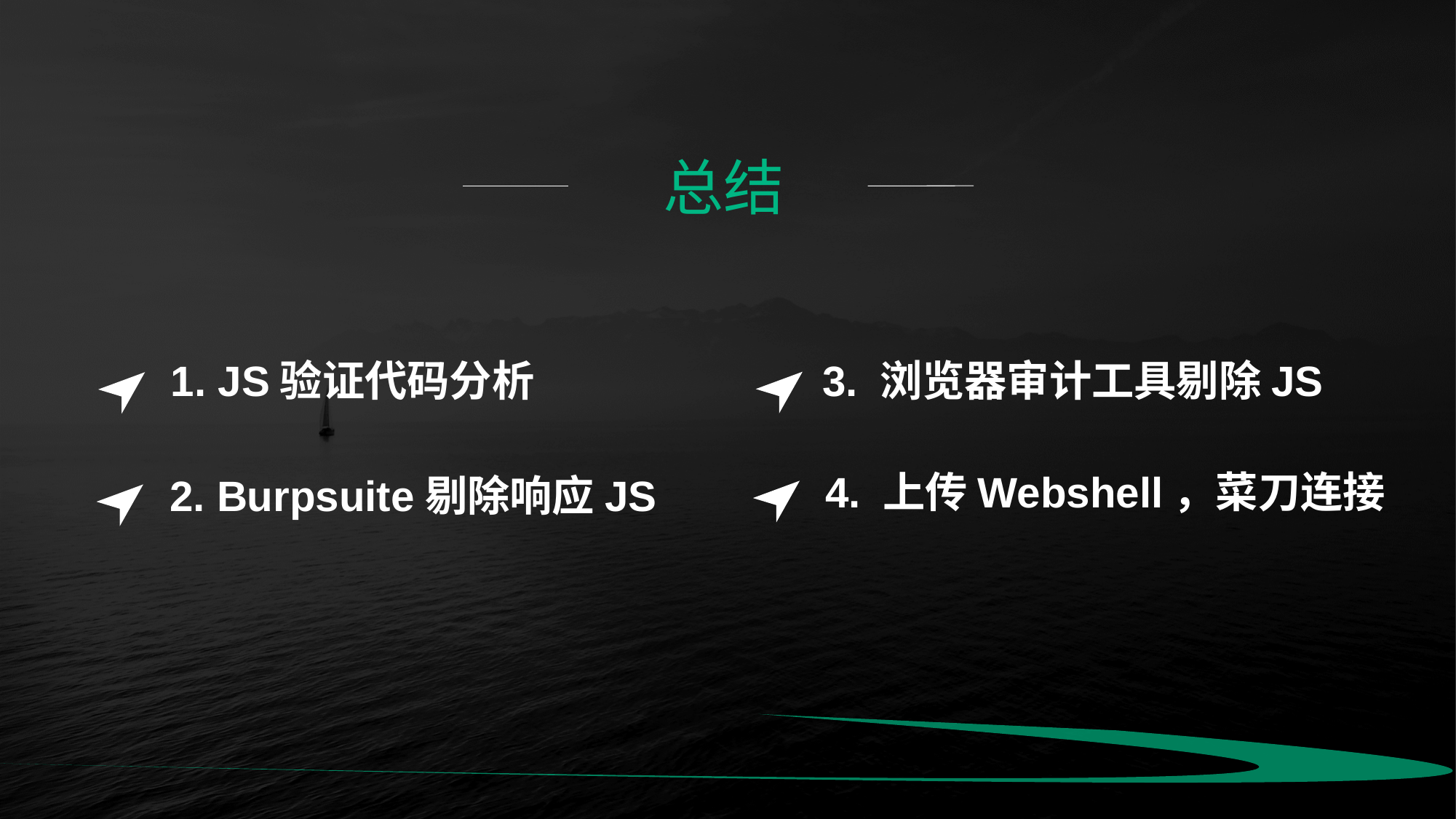

总结
3. 浏览器审计工具剔除JS

4. 上传Webshell，菜刀连接

1. JS验证代码分析

2. Burpsuite剔除响应JS